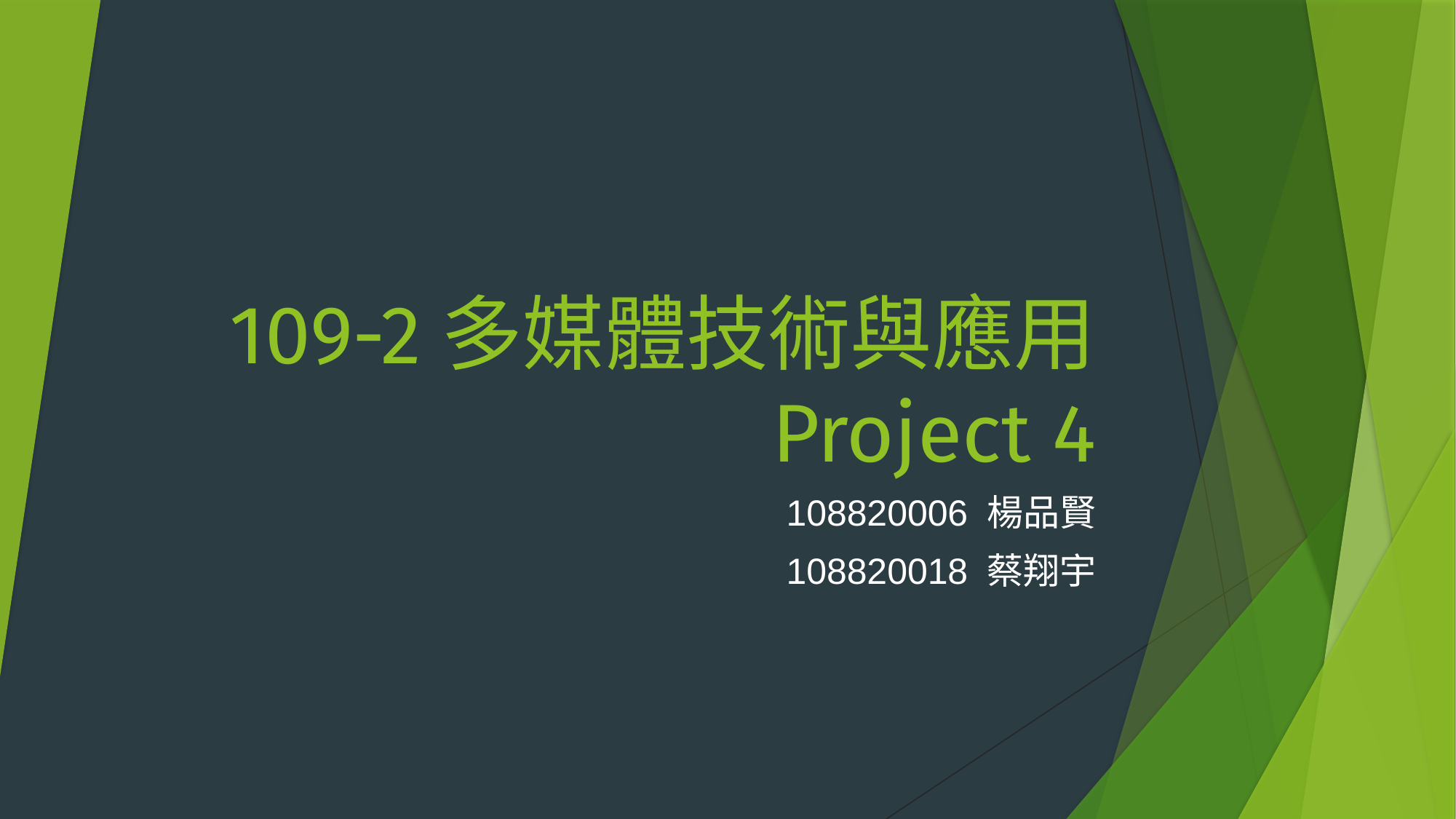

# 109-2多媒體技術與應用 Project 4
108820006 楊品賢
108820018 蔡翔宇